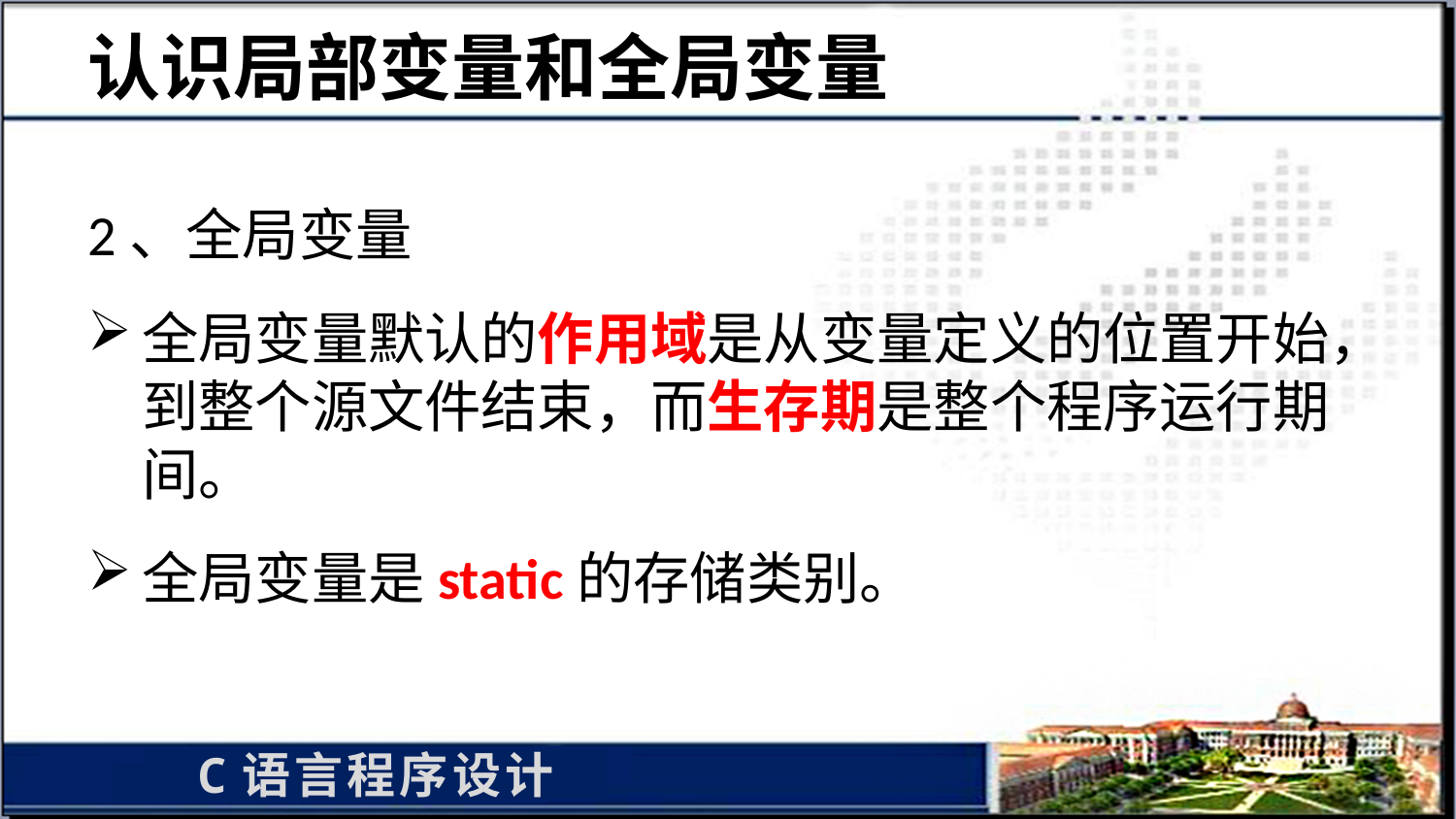

# 认识局部变量和全局变量
2、全局变量
全局变量默认的作用域是从变量定义的位置开始，到整个源文件结束，而生存期是整个程序运行期间。
全局变量是static的存储类别。